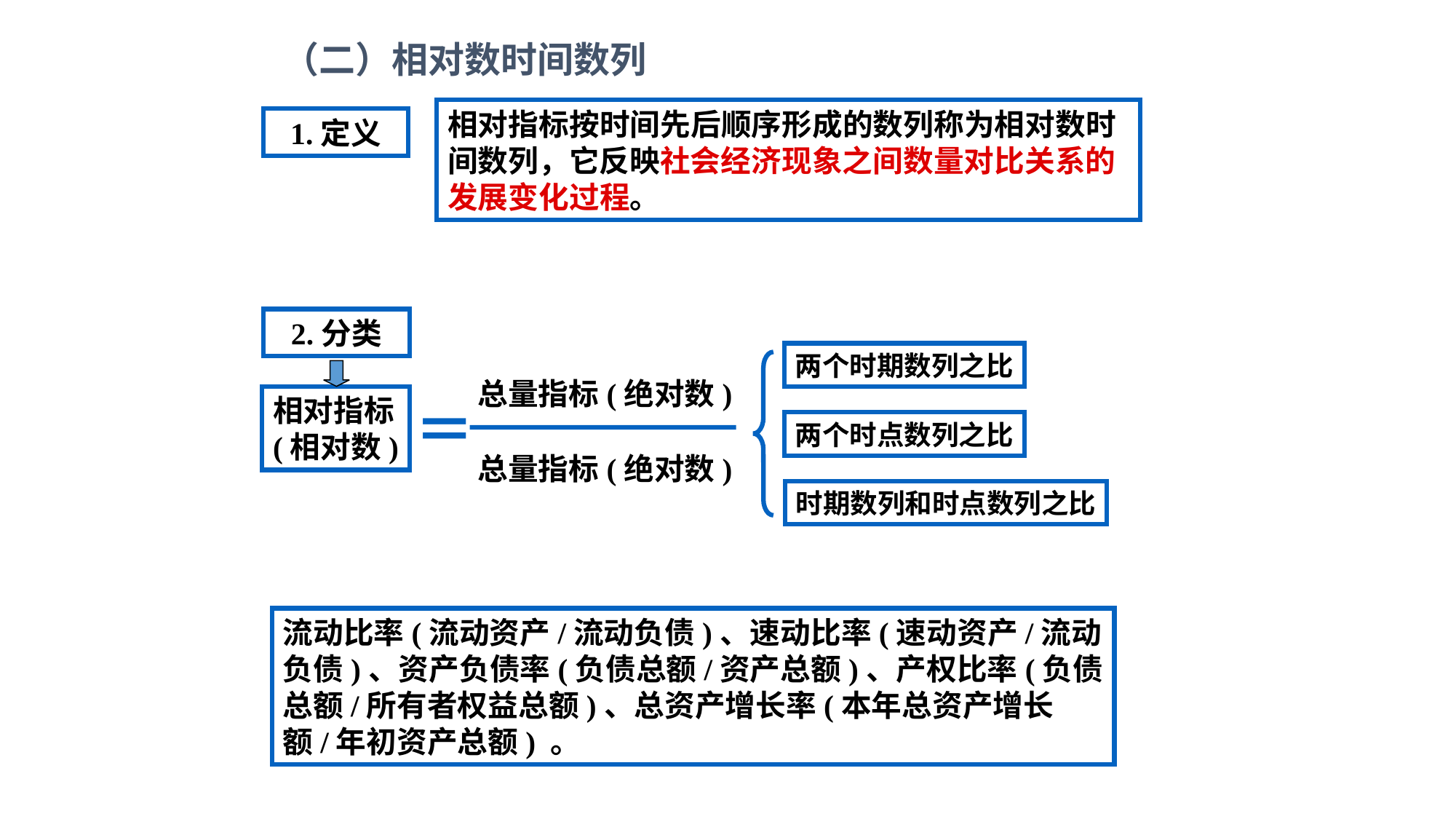

（二）相对数时间数列
相对指标按时间先后顺序形成的数列称为相对数时间数列，它反映社会经济现象之间数量对比关系的发展变化过程。
1.定义
2.分类

两个时期数列之比

两个时点数列之比
时期数列和时点数列之比
总量指标(绝对数)

总量指标(绝对数)
相对指标
(相对数)
＝
流动比率(流动资产/流动负债)、速动比率(速动资产/流动负债)、资产负债率(负债总额/资产总额)、产权比率(负债总额/所有者权益总额)、总资产增长率(本年总资产增长额/年初资产总额) 。